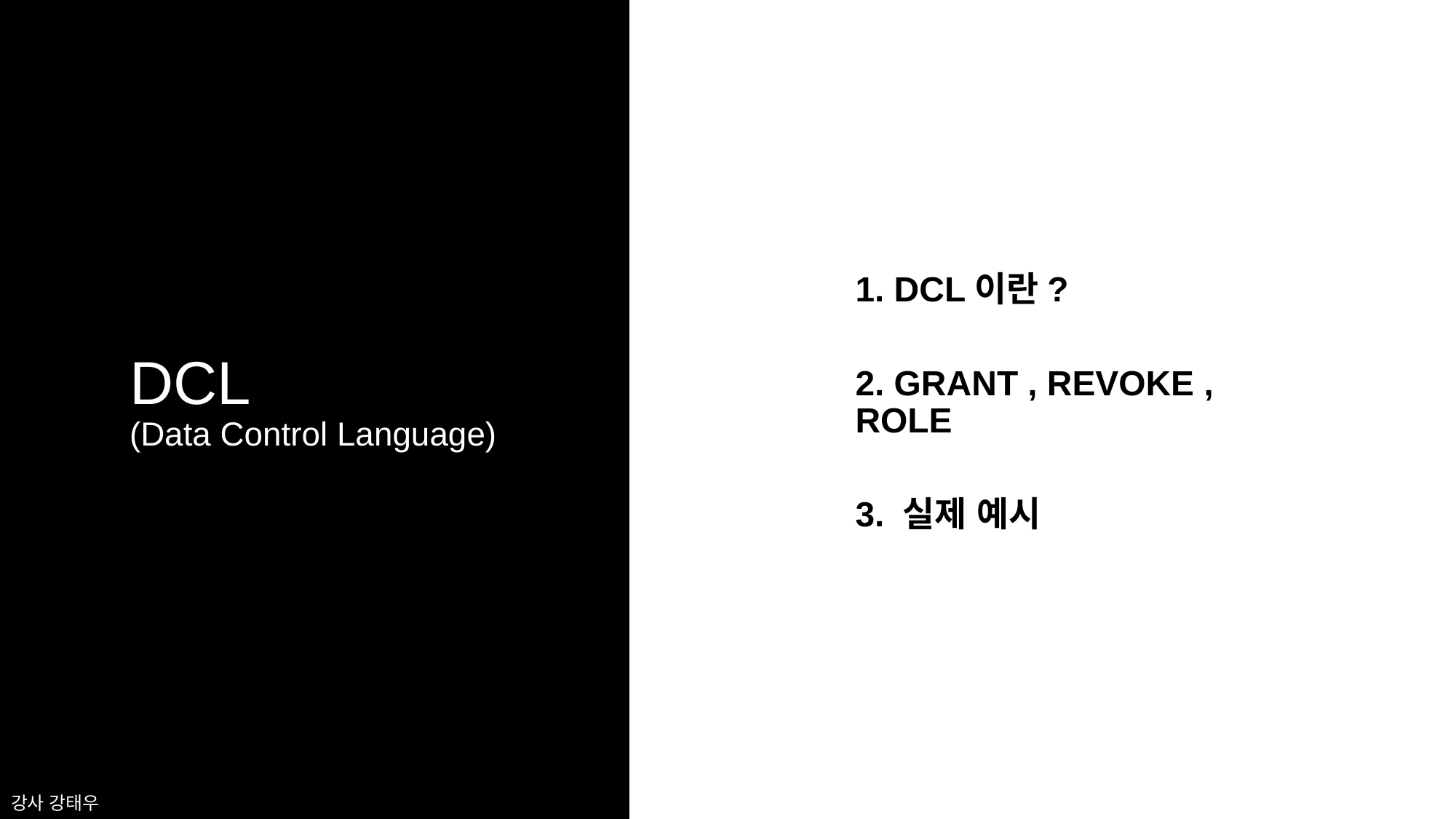

1. DCL이란?

2. GRANT , REVOKE , ROLE

3. 실제 예시

# DCL (Data Control Language)
강사 강태우